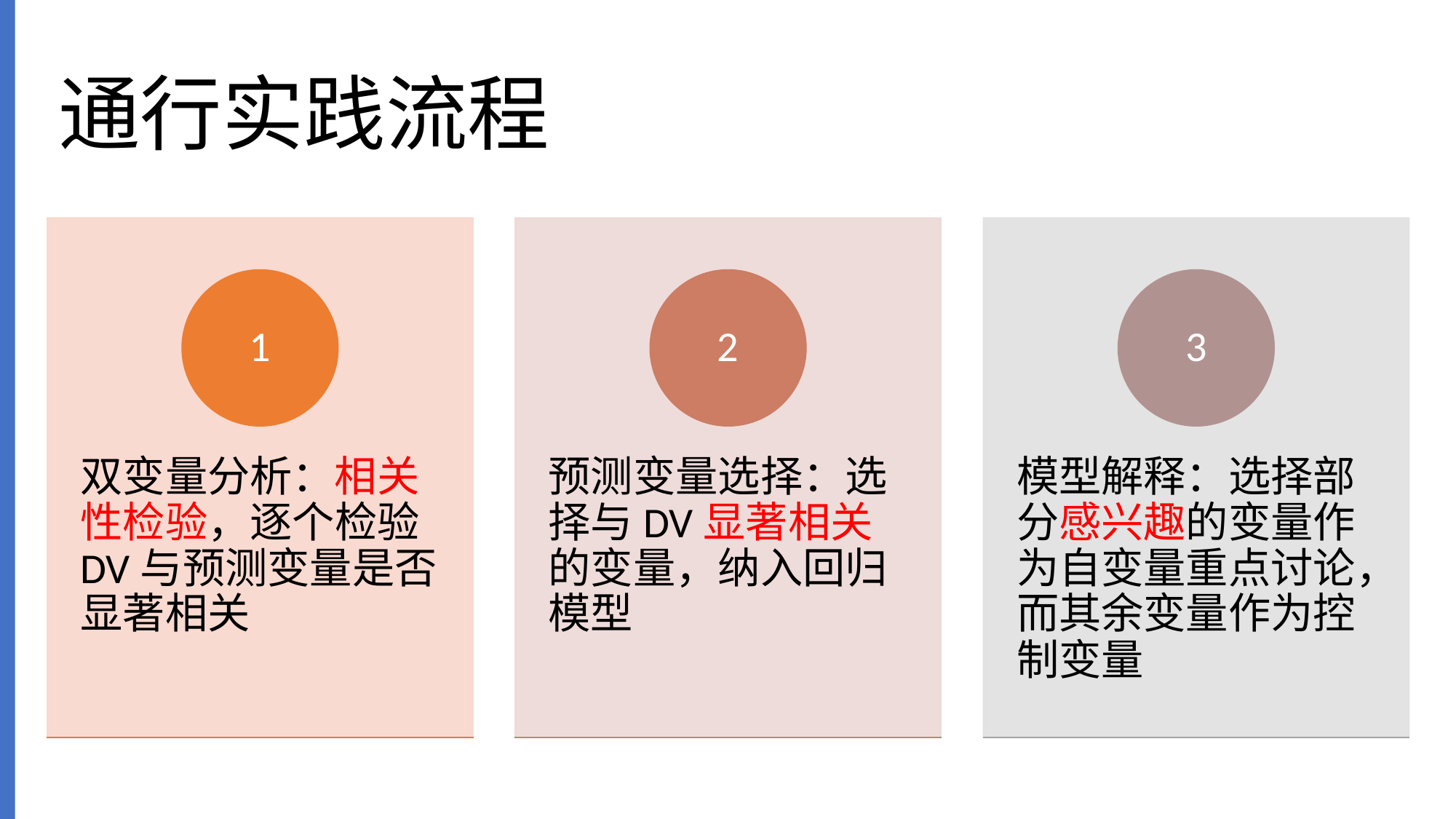

# 通行实践流程
双变量分析：相关性检验，逐个检验DV与预测变量是否显著相关
1
预测变量选择：选择与DV显著相关的变量，纳入回归模型
2
模型解释：选择部分感兴趣的变量作为自变量重点讨论，而其余变量作为控制变量
3